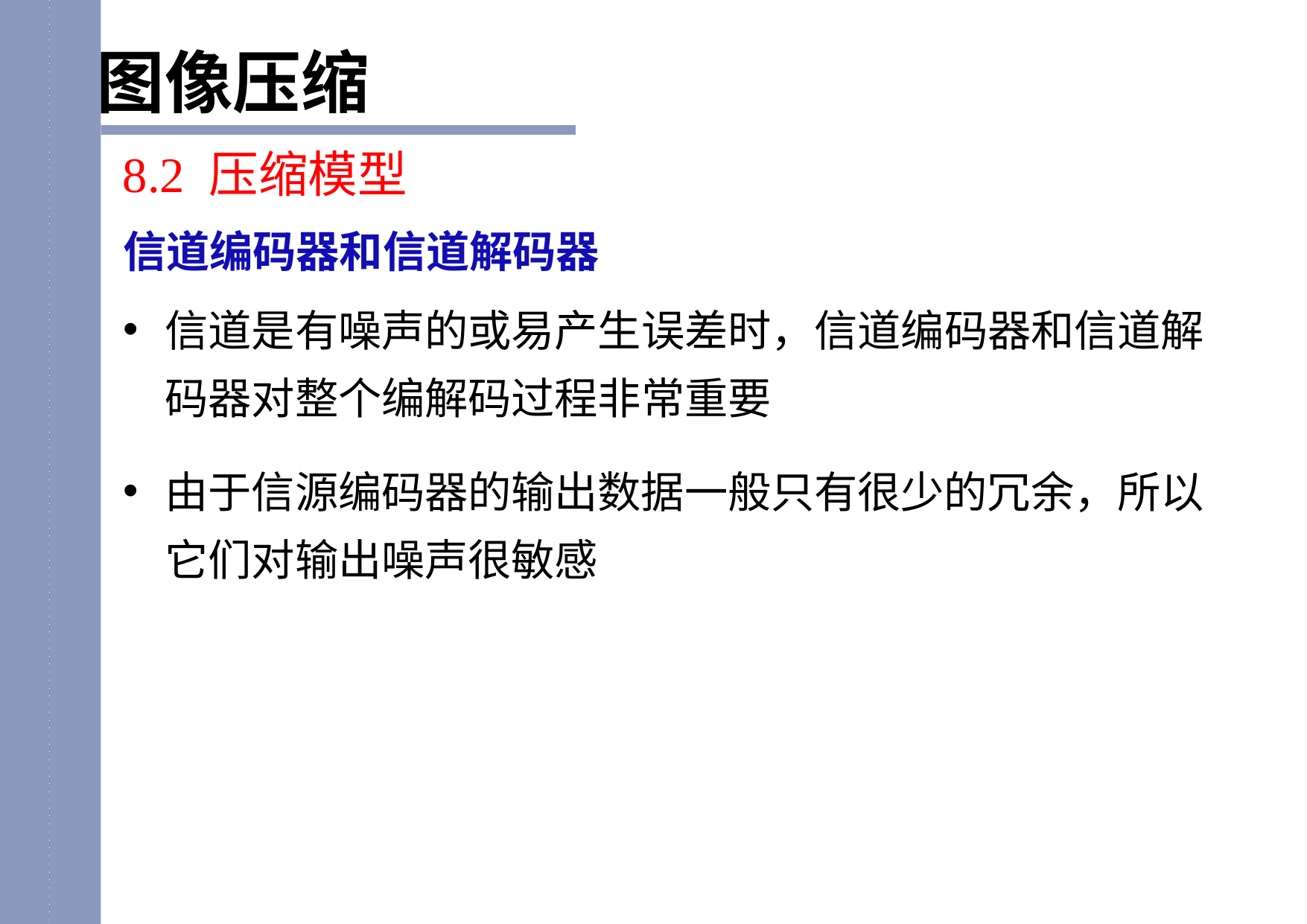

图像压缩

8.2 压缩模型
信道编码器和信道解码器
信道是有噪声的或易产生误差时，信道编码器和信道解码器对整个编解码过程非常重要
由于信源编码器的输出数据一般只有很少的冗余，所以它们对输出噪声很敏感